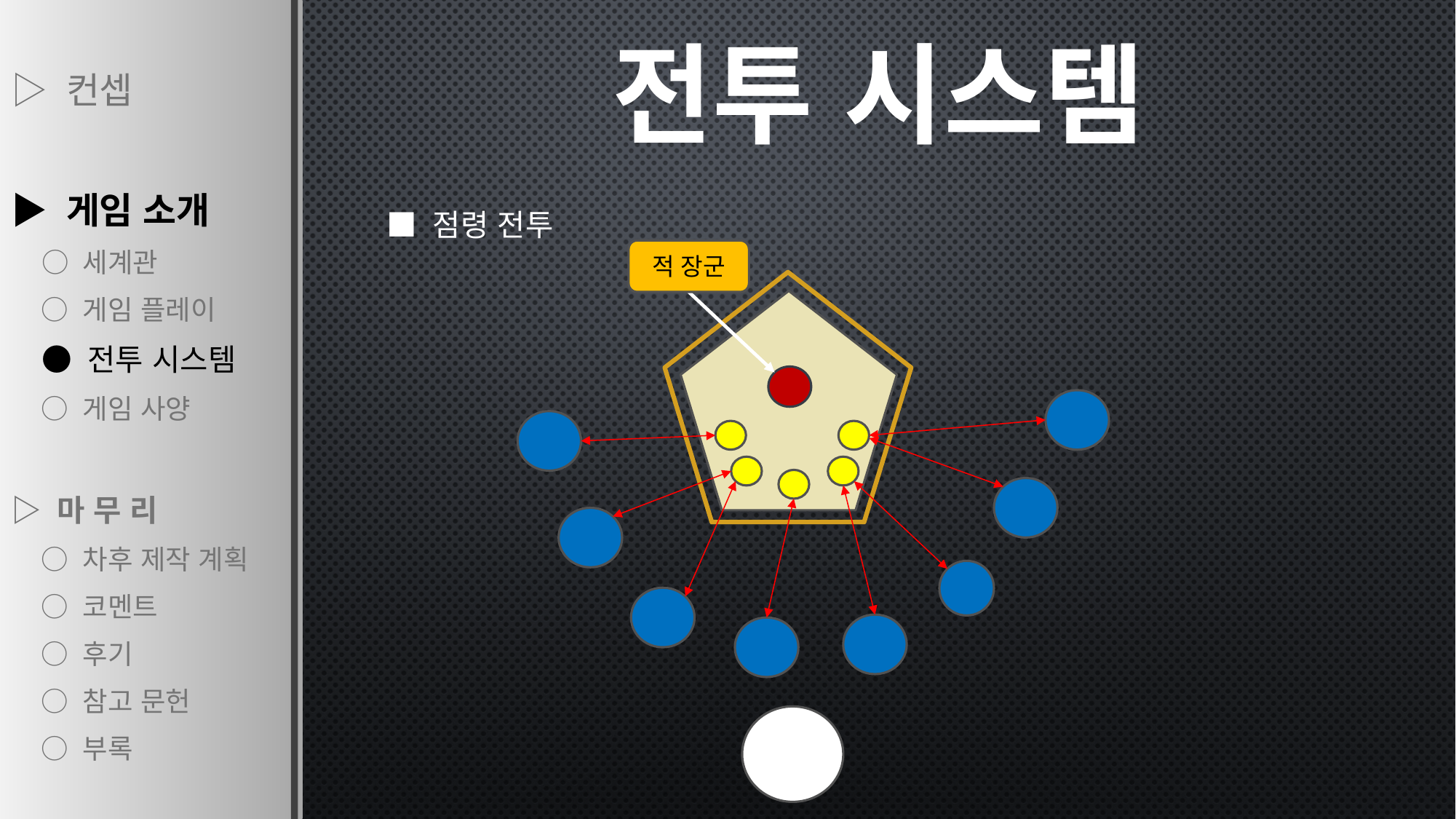

▷ 컨셉

▶ 게임 소개
    ○ 세계관
    ○ 게임 플레이
    ● 전투 시스템
    ○ 게임 사양

▷ 마 무 리
    ○ 차후 제작 계획
    ○ 코멘트
    ○ 후기
    ○ 참고 문헌
    ○ 부록

전투 시스템
  ■ 점령 전투
적 장군